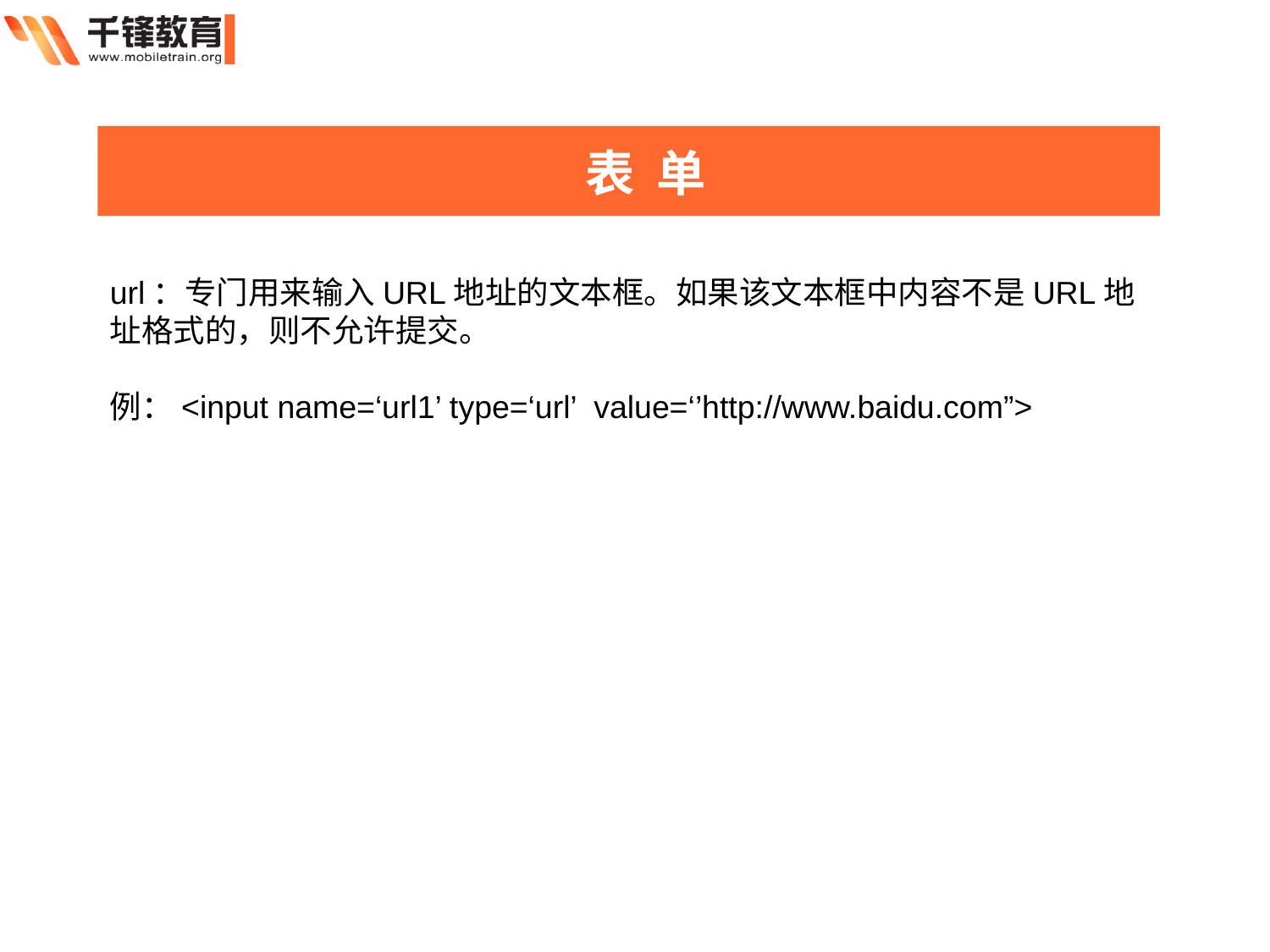

表  单
url：专门用来输入URL地址的文本框。如果该文本框中内容不是URL地址格式的，则不允许提交。

例：<input name=‘url1’ type=‘url’  value=‘’http://www.baidu.com”>